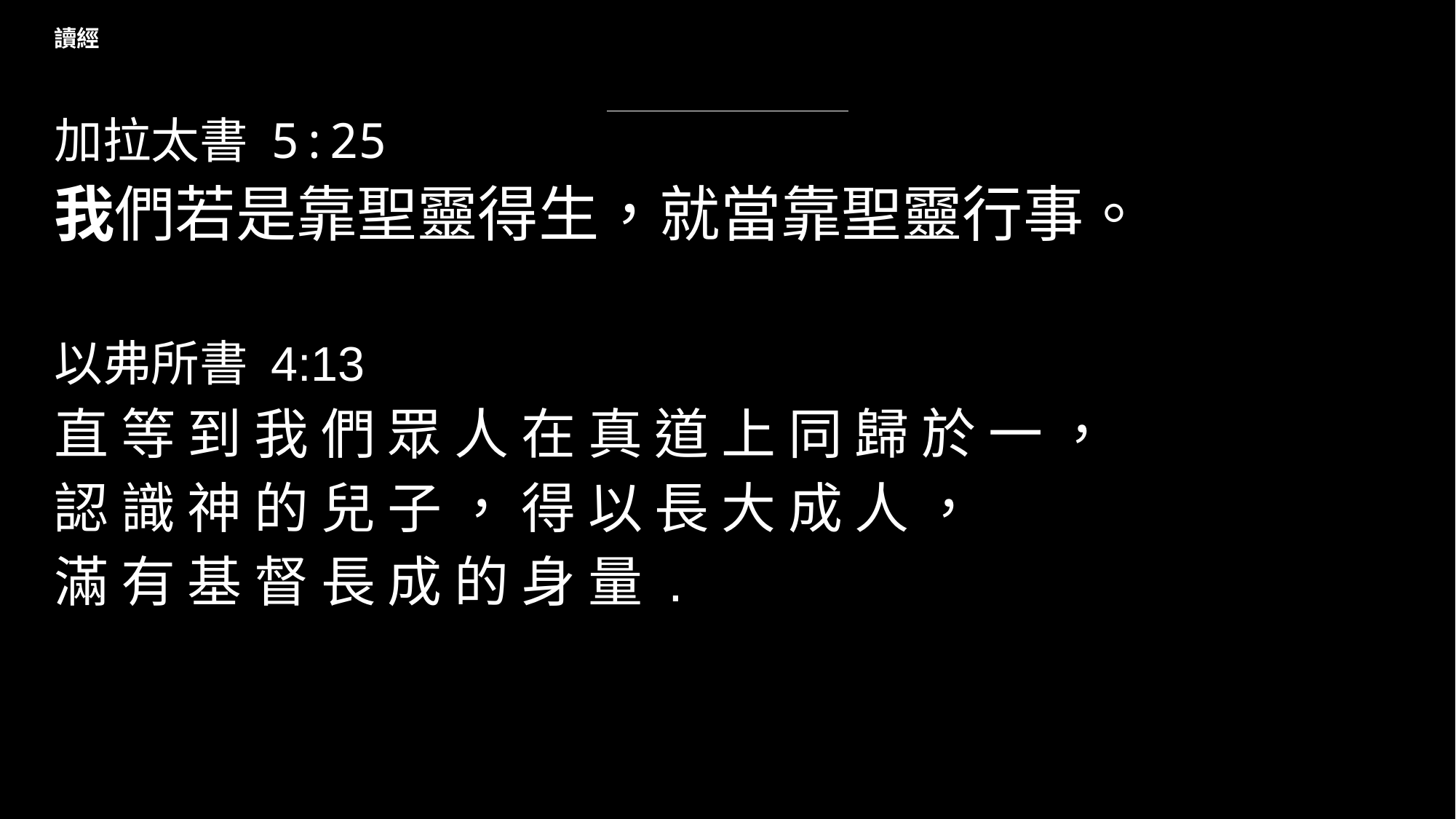

# 讀經
加拉太書 5:25
我們若是靠聖靈得生，就當靠聖靈行事。

以弗所書 4:13
直 等 到 我 們 眾 人 在 真 道 上 同 歸 於 一 ，
認 識 神 的 兒 子 ， 得 以 長 大 成 人 ，
滿 有 基 督 長 成 的 身 量 .